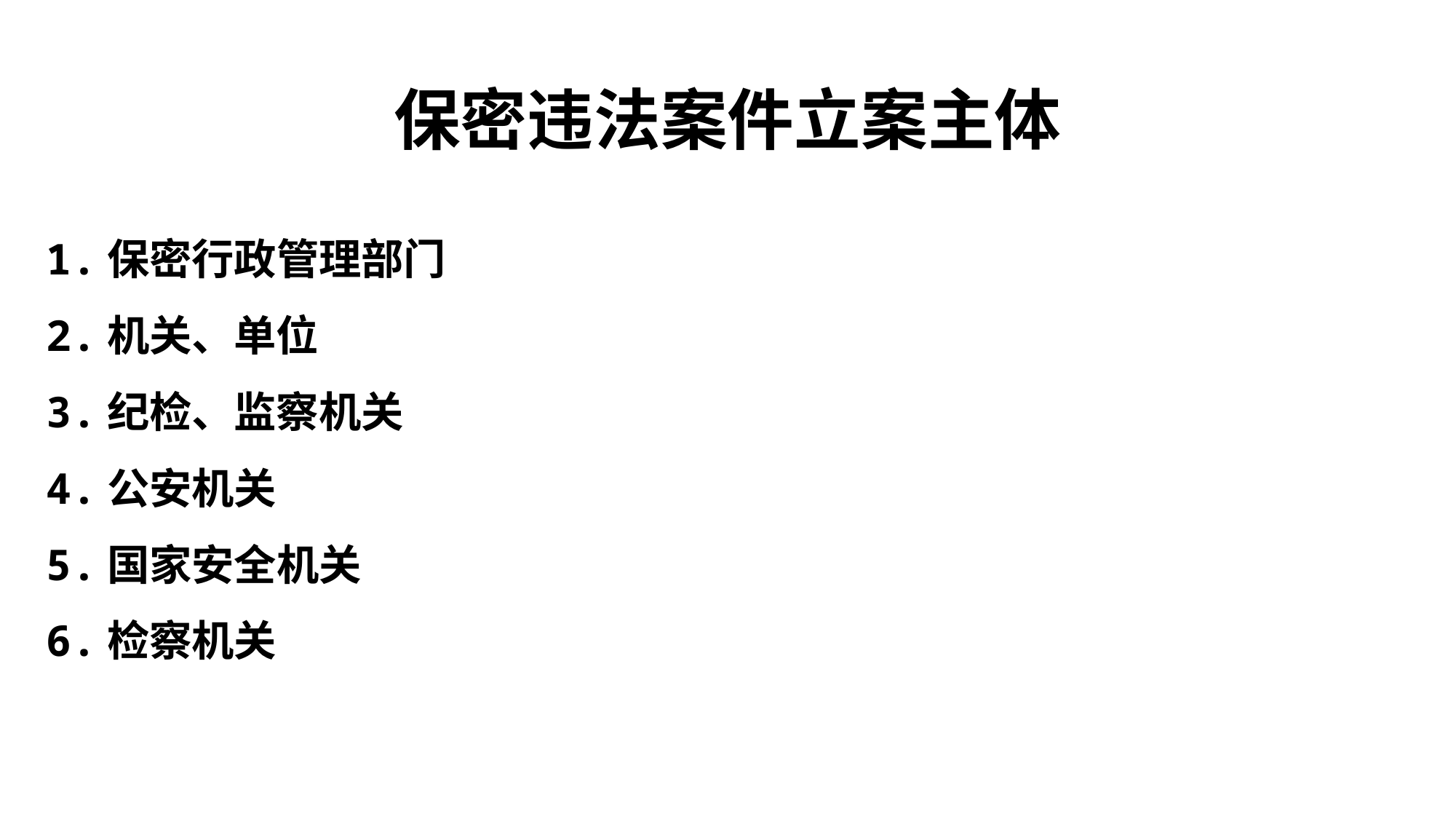

# 保密违法案件立案主体
1.保密行政管理部门
2.机关、单位
3.纪检、监察机关
4.公安机关
5.国家安全机关
6.检察机关